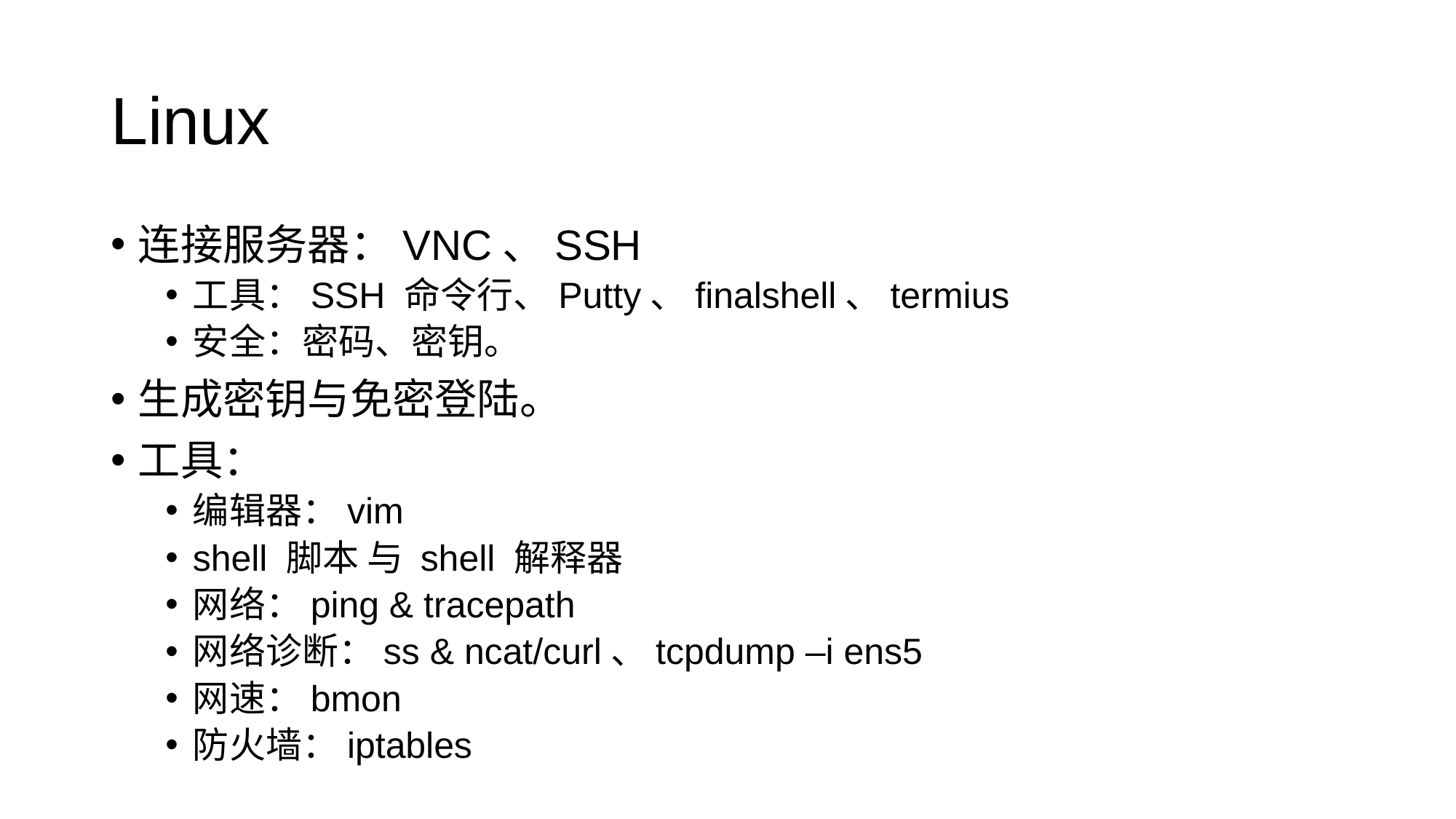

# Linux
连接服务器：VNC、SSH
工具：SSH 命令行、Putty、finalshell、termius
安全：密码、密钥。
生成密钥与免密登陆。
工具：
编辑器：vim
shell 脚本 与 shell 解释器
网络：ping & tracepath
网络诊断：ss & ncat/curl、tcpdump –i ens5
网速：bmon
防火墙：iptables